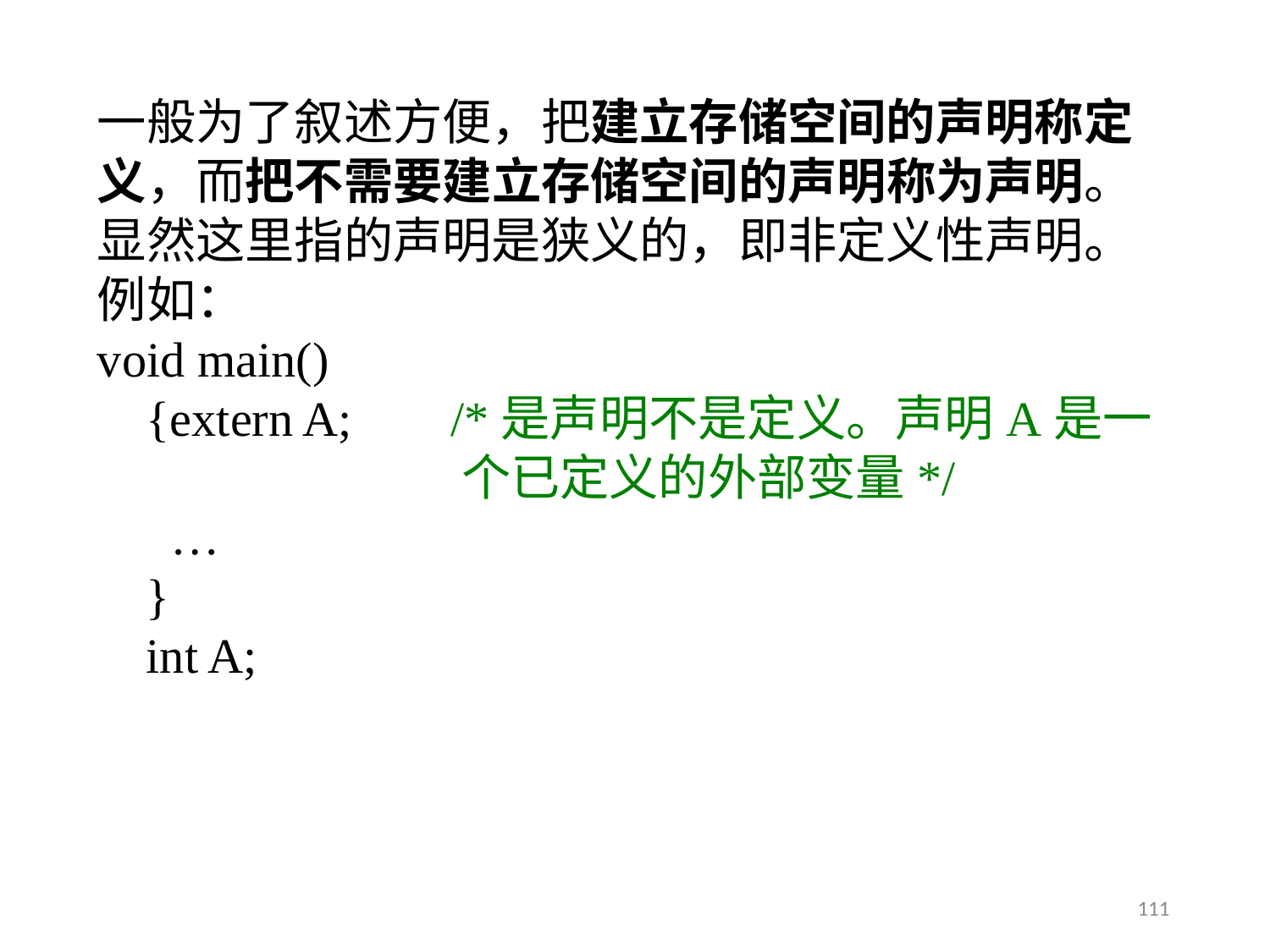

一般为了叙述方便，把建立存储空间的声明称定义，而把不需要建立存储空间的声明称为声明。显然这里指的声明是狭义的，即非定义性声明。例如：
void main()
    {extern A;        /*是声明不是定义。声明A是一
                                个已定义的外部变量*/
      …
    }
    int A;
111